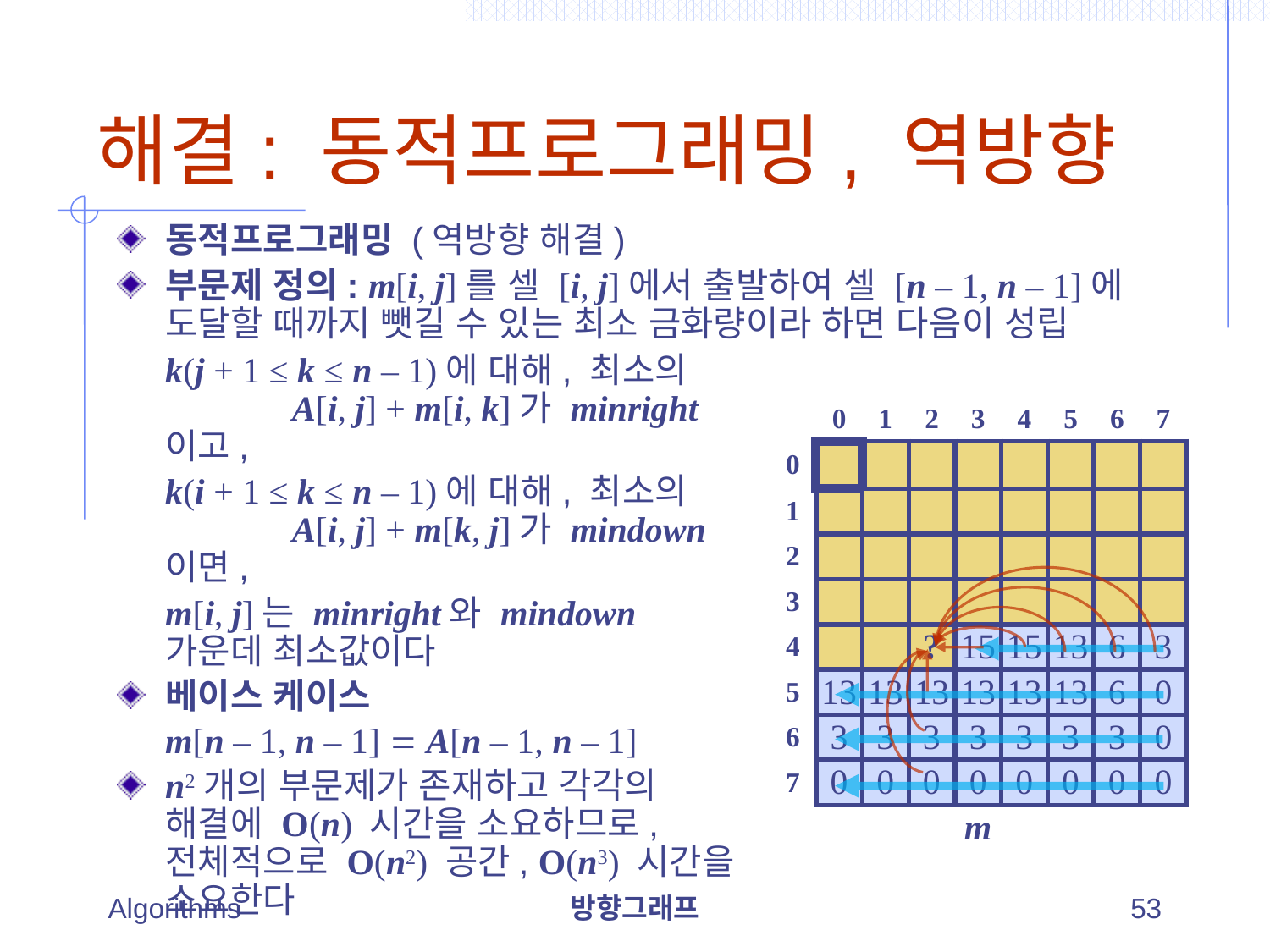

# 해결: 동적프로그래밍, 역방향
동적프로그래밍 (역방향 해결)
부문제 정의: m[i, j]를 셀 [i, j]에서 출발하여 셀 [n – 1, n – 1]에 도달할 때까지 뺏길 수 있는 최소 금화량이라 하면 다음이 성립
	k(j + 1 ≤ k ≤ n – 1)에 대해, 최소의 	A[i, j] + m[i, k]가 minright이고,
	k(i + 1 ≤ k ≤ n – 1)에 대해, 최소의 	A[i, j] + m[k, j]가 mindown이면,
	m[i, j]는 minright와 mindown 가운데 최소값이다
베이스 케이스
	m[n – 1, n – 1] = A[n – 1, n – 1]
n2개의 부문제가 존재하고 각각의 해결에 O(n) 시간을 소요하므로, 전체적으로 O(n2) 공간, O(n3) 시간을 소요한다
|  | 0 | 1 | 2 | 3 | 4 | 5 | 6 | 7 |
| --- | --- | --- | --- | --- | --- | --- | --- | --- |
| 0 |  |  |  |  |  |  |  |  |
| 1 |  |  |  |  |  |  |  |  |
| 2 |  |  |  |  |  |  |  |  |
| 3 |  |  |  |  |  |  |  |  |
| 4 |  |  | ? | 15 | 15 | 13 | 6 | 3 |
| 5 | 13 | 13 | 13 | 13 | 13 | 13 | 6 | 0 |
| 6 | 3 | 3 | 3 | 3 | 3 | 3 | 3 | 0 |
| 7 | 0 | 0 | 0 | 0 | 0 | 0 | 0 | 0 |
| m |  |  |  |  |  |  |  |  |

Algorithms
방향그래프
53